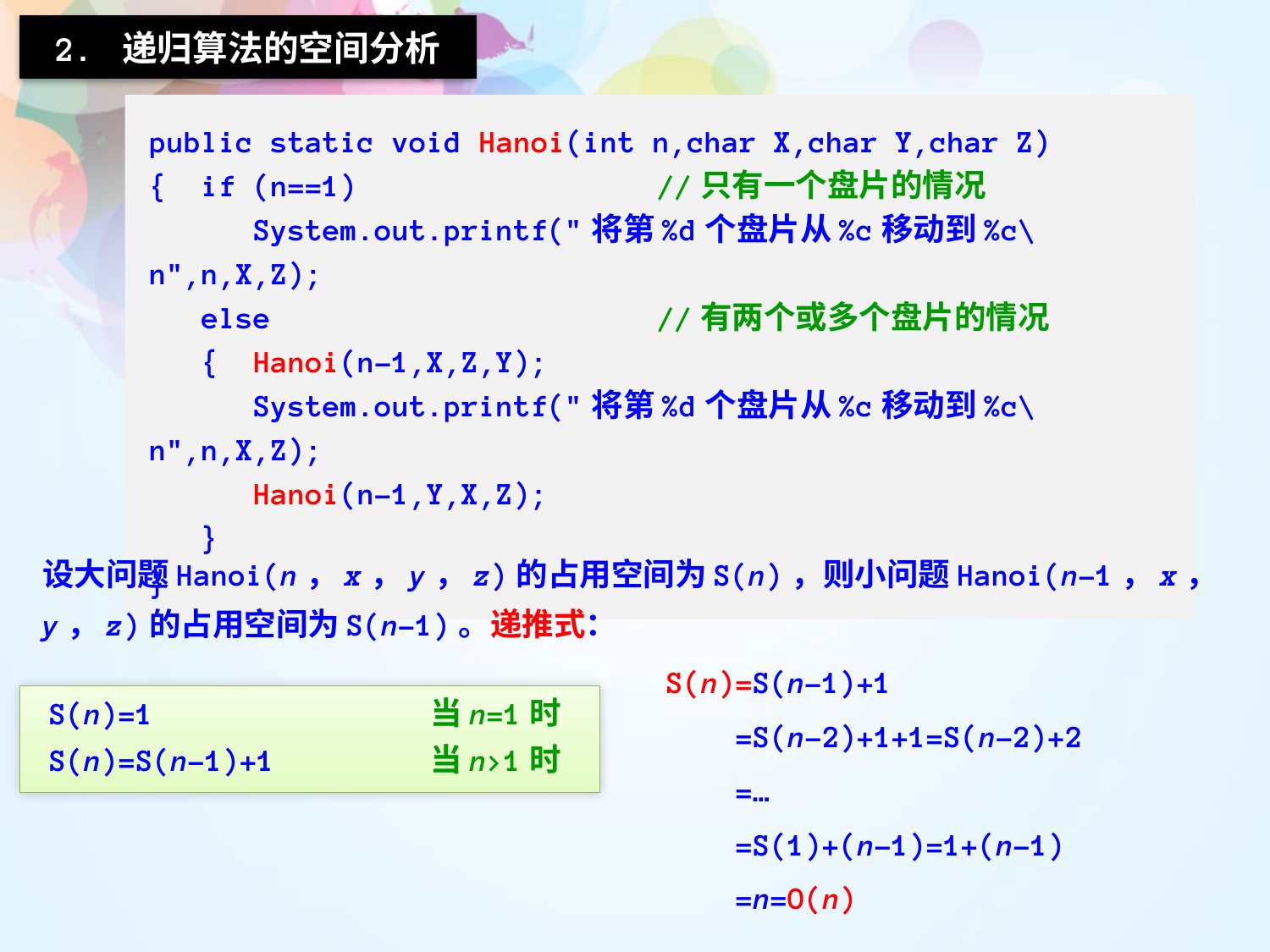

2. 递归算法的空间分析
public static void Hanoi(int n,char X,char Y,char Z)
{  if (n==1)			//只有一个盘片的情况
      System.out.printf("将第%d个盘片从%c移动到%c\n",n,X,Z);
   else				//有两个或多个盘片的情况
   {  Hanoi(n-1,X,Z,Y);
      System.out.printf("将第%d个盘片从%c移动到%c\n",n,X,Z);
      Hanoi(n-1,Y,X,Z);
   }
}
设大问题Hanoi(n，x，y，z)的占用空间为S(n)，则小问题Hanoi(n-1，x，y，z)的占用空间为S(n-1)。递推式：
S(n)=S(n-1)+1
    =S(n-2)+1+1=S(n-2)+2
    =…
    =S(1)+(n-1)=1+(n-1)
    =n=O(n)
S(n)=1			当n=1时
S(n)=S(n-1)+1		当n>1时